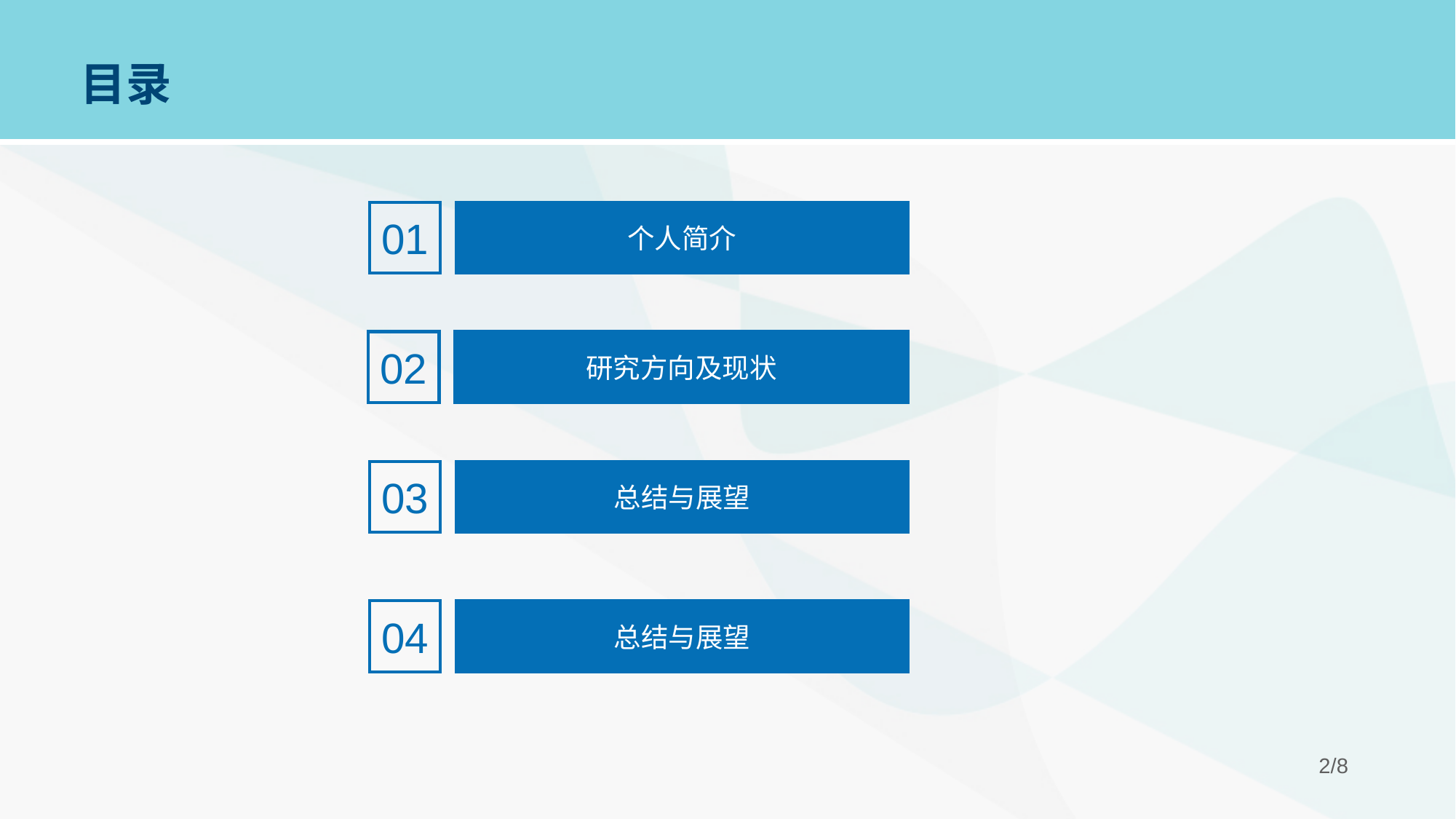

目录
01
个人简介
02
研究方向及现状
03
总结与展望
04
总结与展望
2/8